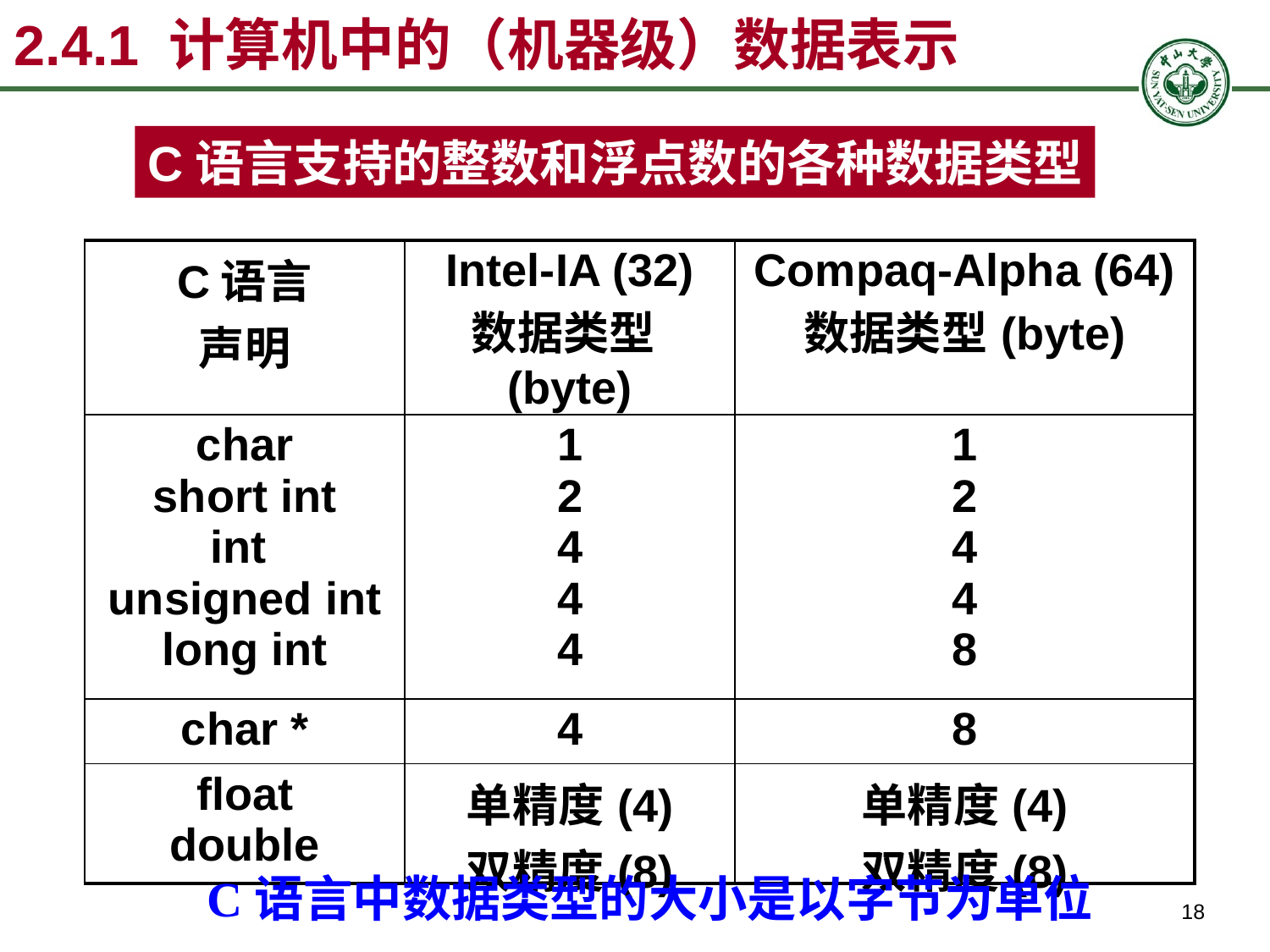

# 2.4.1 计算机中的（机器级）数据表示
C语言支持的整数和浮点数的各种数据类型
| C语言 声明 | Intel-IA (32) 数据类型(byte) | Compaq-Alpha (64) 数据类型(byte) |
| --- | --- | --- |
| char short int int unsigned int long int | 1 2 4 4 4 | 1 2 4 4 8 |
| char \* | 4 | 8 |
| float double | 单精度(4) 双精度(8) | 单精度(4) 双精度(8) |
C语言中数据类型的大小是以字节为单位